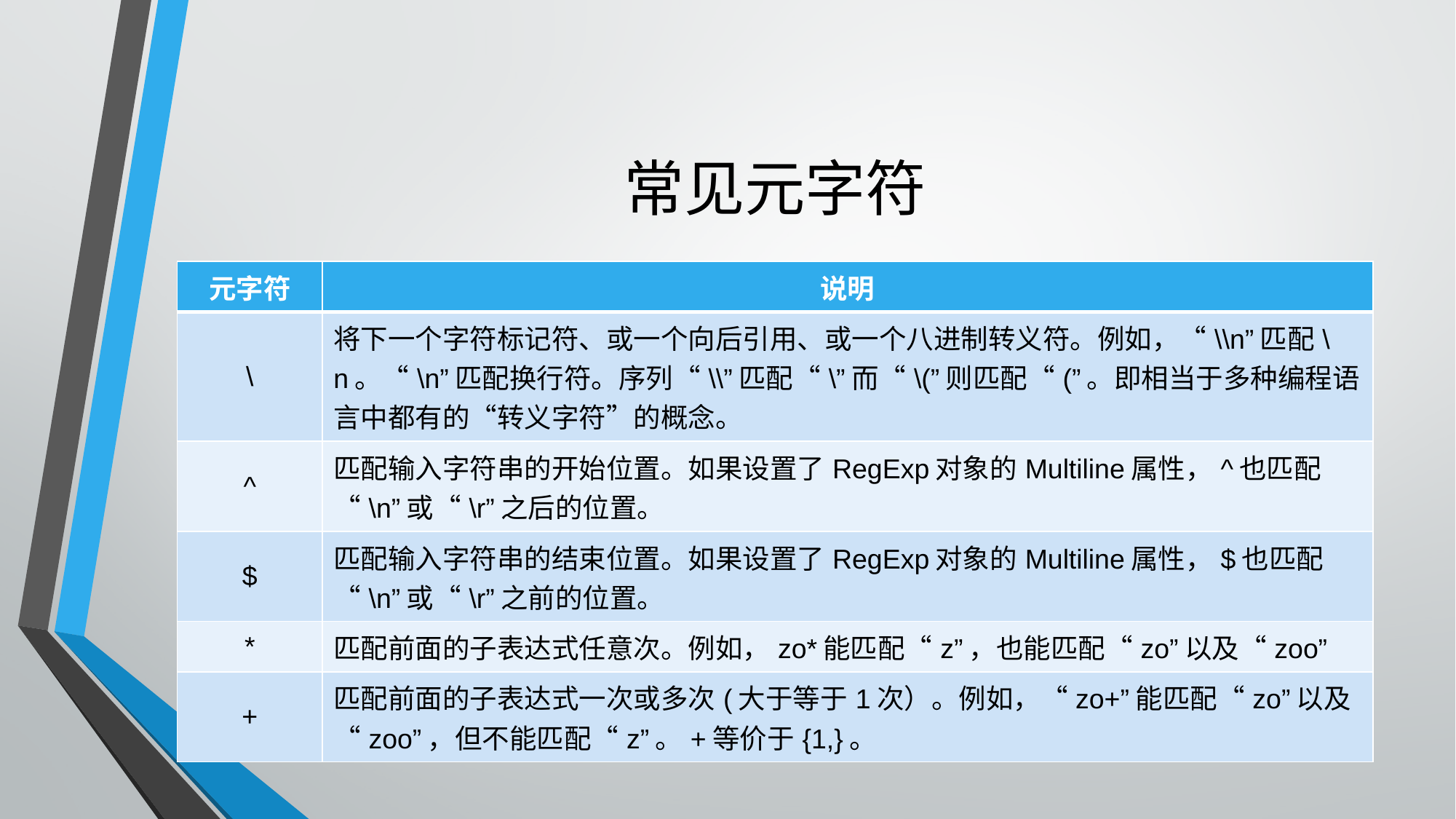

# 常见元字符
| 元字符 | 说明 |
| --- | --- |
| \ | 将下一个字符标记符、或一个向后引用、或一个八进制转义符。例如，“\\n”匹配\n。“\n”匹配换行符。序列“\\”匹配“\”而“\(”则匹配“(”。即相当于多种编程语言中都有的“转义字符”的概念。 |
| ^ | 匹配输入字符串的开始位置。如果设置了RegExp对象的Multiline属性，^也匹配“\n”或“\r”之后的位置。 |
| $ | 匹配输入字符串的结束位置。如果设置了RegExp对象的Multiline属性，$也匹配“\n”或“\r”之前的位置。 |
| \* | 匹配前面的子表达式任意次。例如，zo\*能匹配“z”，也能匹配“zo”以及“zoo” |
| + | 匹配前面的子表达式一次或多次(大于等于1次）。例如，“zo+”能匹配“zo”以及“zoo”，但不能匹配“z”。+等价于{1,}。 |